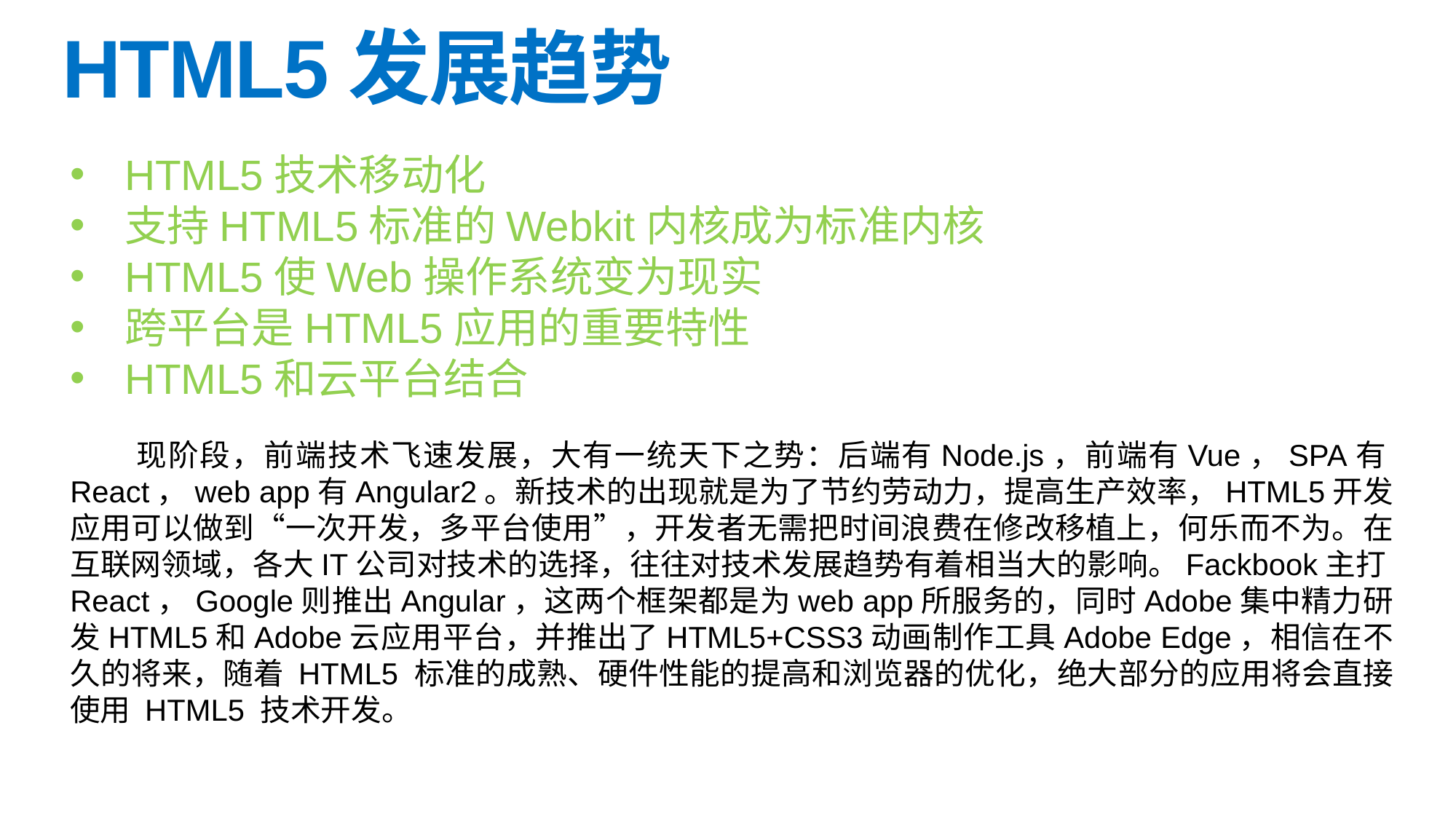

HTML5发展趋势
HTML5技术移动化
支持HTML5标准的Webkit内核成为标准内核
HTML5使Web操作系统变为现实
跨平台是HTML5应用的重要特性
HTML5和云平台结合
       现阶段，前端技术飞速发展，大有一统天下之势：后端有Node.js，前端有Vue，SPA有React，web app有Angular2。新技术的出现就是为了节约劳动力，提高生产效率，HTML5开发应用可以做到“一次开发，多平台使用”，开发者无需把时间浪费在修改移植上，何乐而不为。在互联网领域，各大IT公司对技术的选择，往往对技术发展趋势有着相当大的影响。Fackbook主打React，Google则推出Angular，这两个框架都是为web app所服务的，同时Adobe集中精力研发HTML5和Adobe云应用平台，并推出了HTML5+CSS3动画制作工具Adobe Edge，相信在不久的将来，随着 HTML5 标准的成熟、硬件性能的提高和浏览器的优化，绝大部分的应用将会直接使用 HTML5 技术开发。